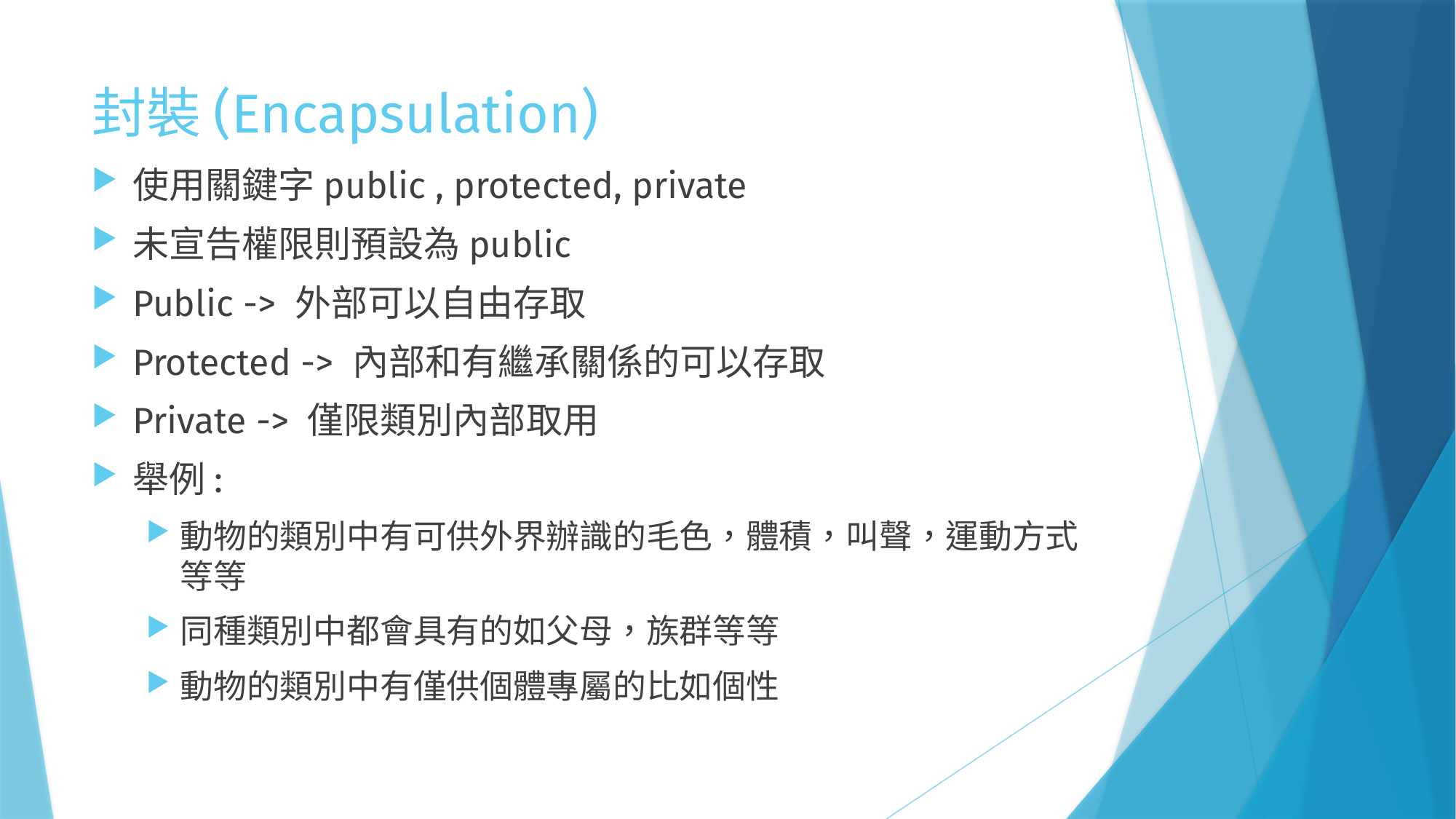

# 封裝(Encapsulation)
使用關鍵字public , protected, private
未宣告權限則預設為public
Public -> 外部可以自由存取
Protected -> 內部和有繼承關係的可以存取
Private -> 僅限類別內部取用
舉例:
動物的類別中有可供外界辦識的毛色，體積，叫聲，運動方式等等
同種類別中都會具有的如父母，族群等等
動物的類別中有僅供個體專屬的比如個性